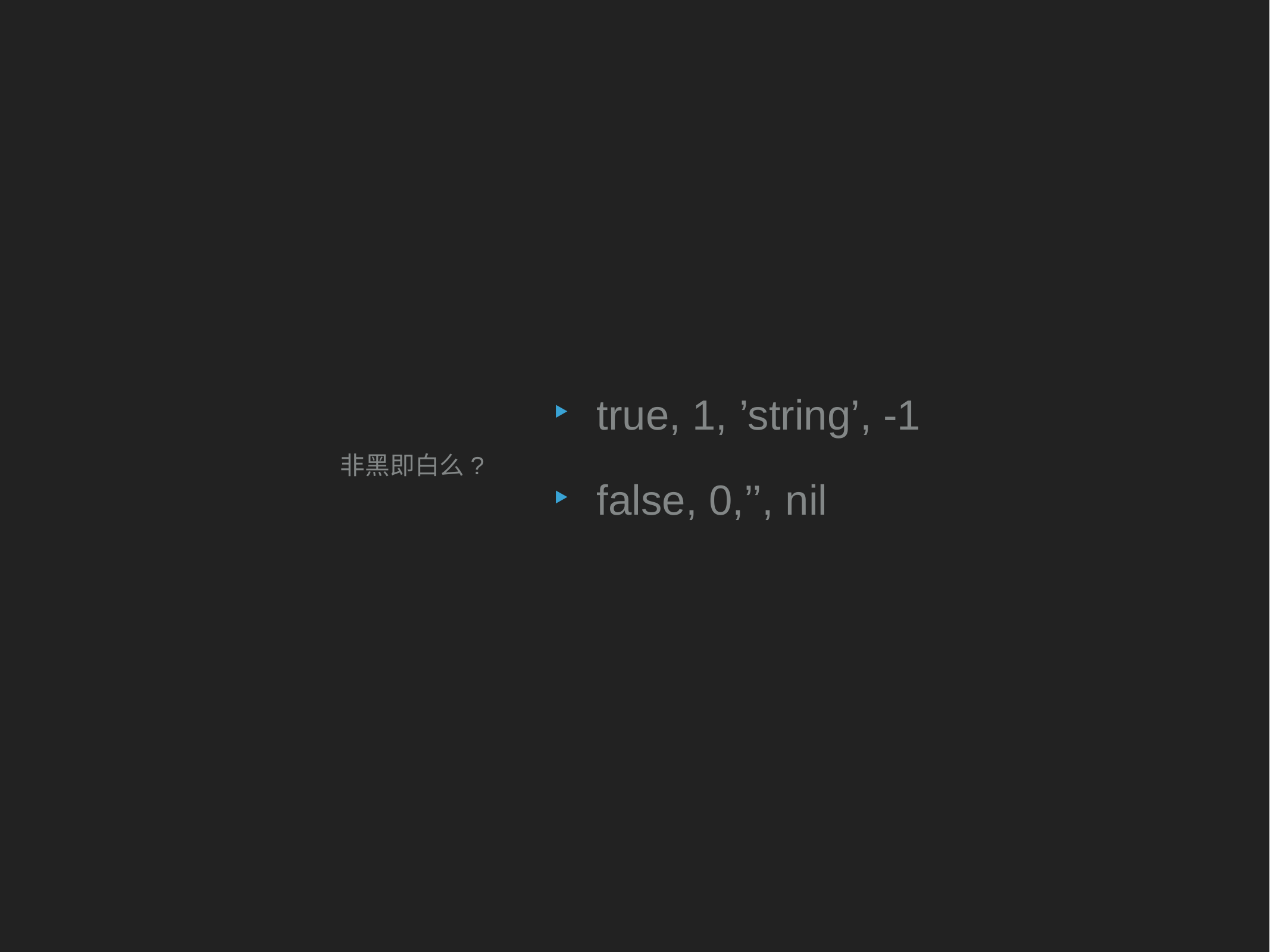

true, 1, ’string’, -1
false, 0,’’, nil
非黑即白么?